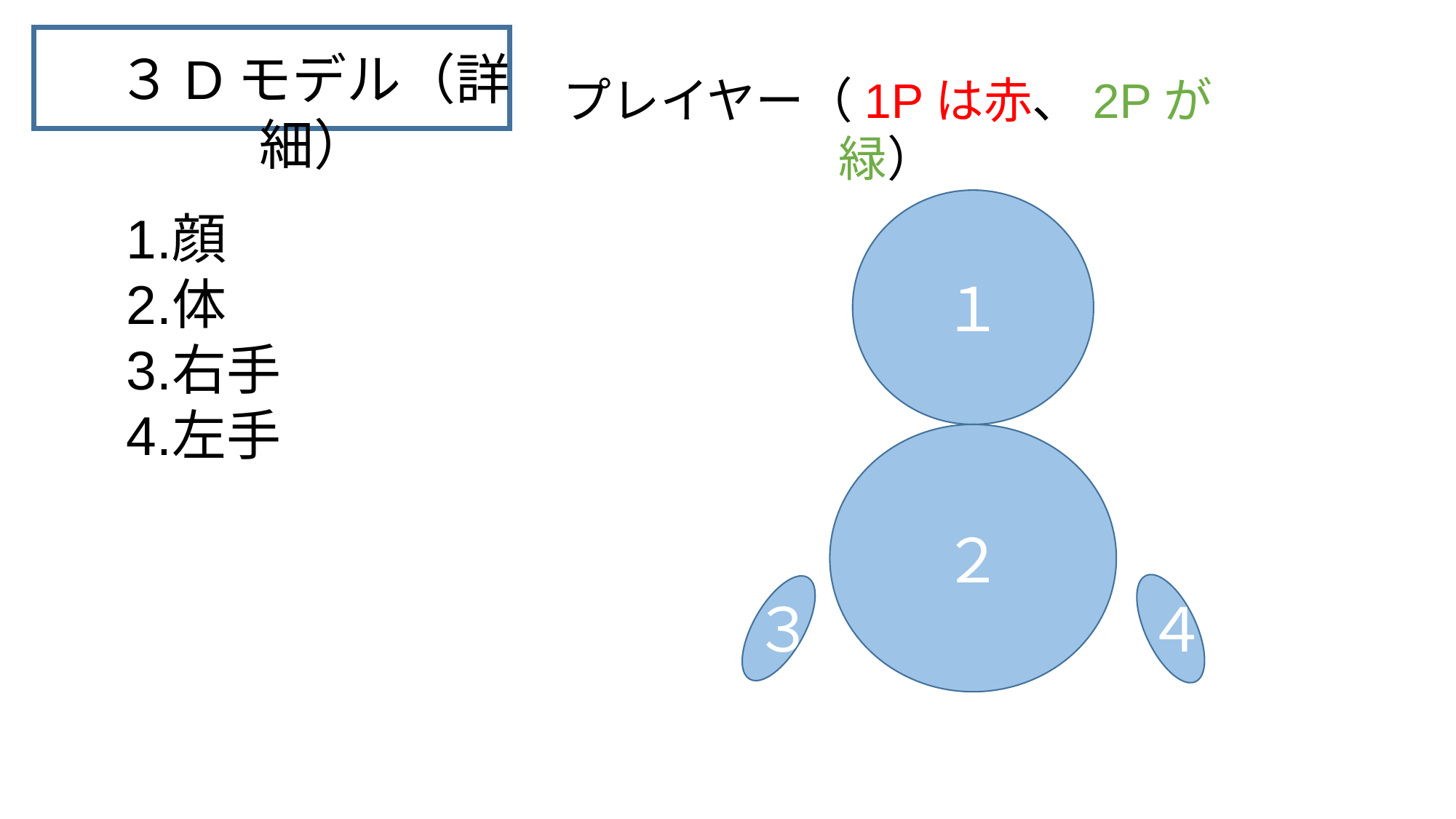

３Dモデル（詳細）
プレイヤー（1Pは赤、2Pが緑）
１
顔
体
右手
左手
２
３
４